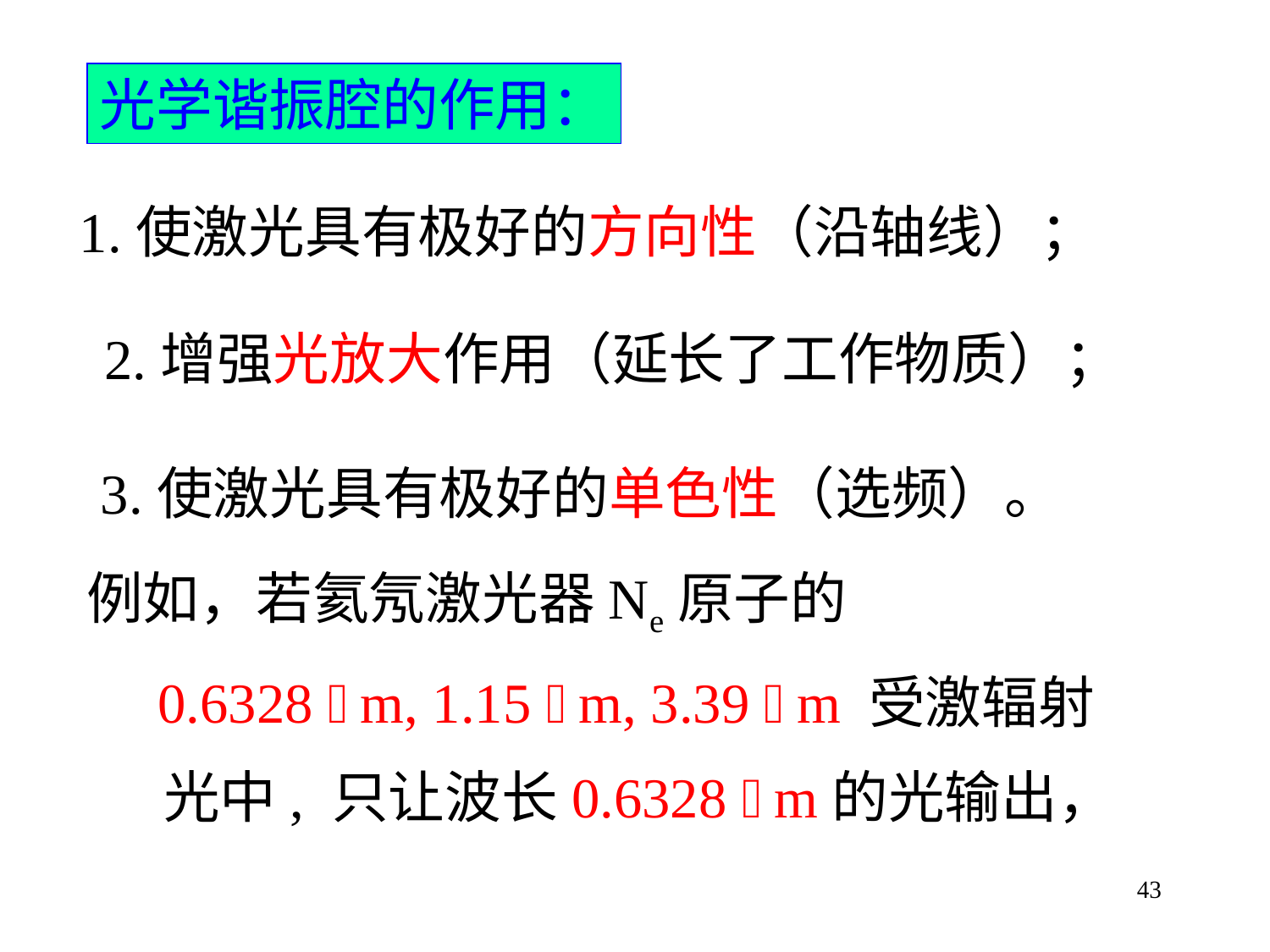

光学谐振腔的作用：
 1.使激光具有极好的方向性（沿轴线）；
  2.增强光放大作用（延长了工作物质）；
 3.使激光具有极好的单色性（选频）。
例如，若氦氖激光器Ne原子的
     0.6328 μm, 1.15 μm, 3.39 μm 受激辐射
     光中, 只让波长0.6328 μm的光输出，
43